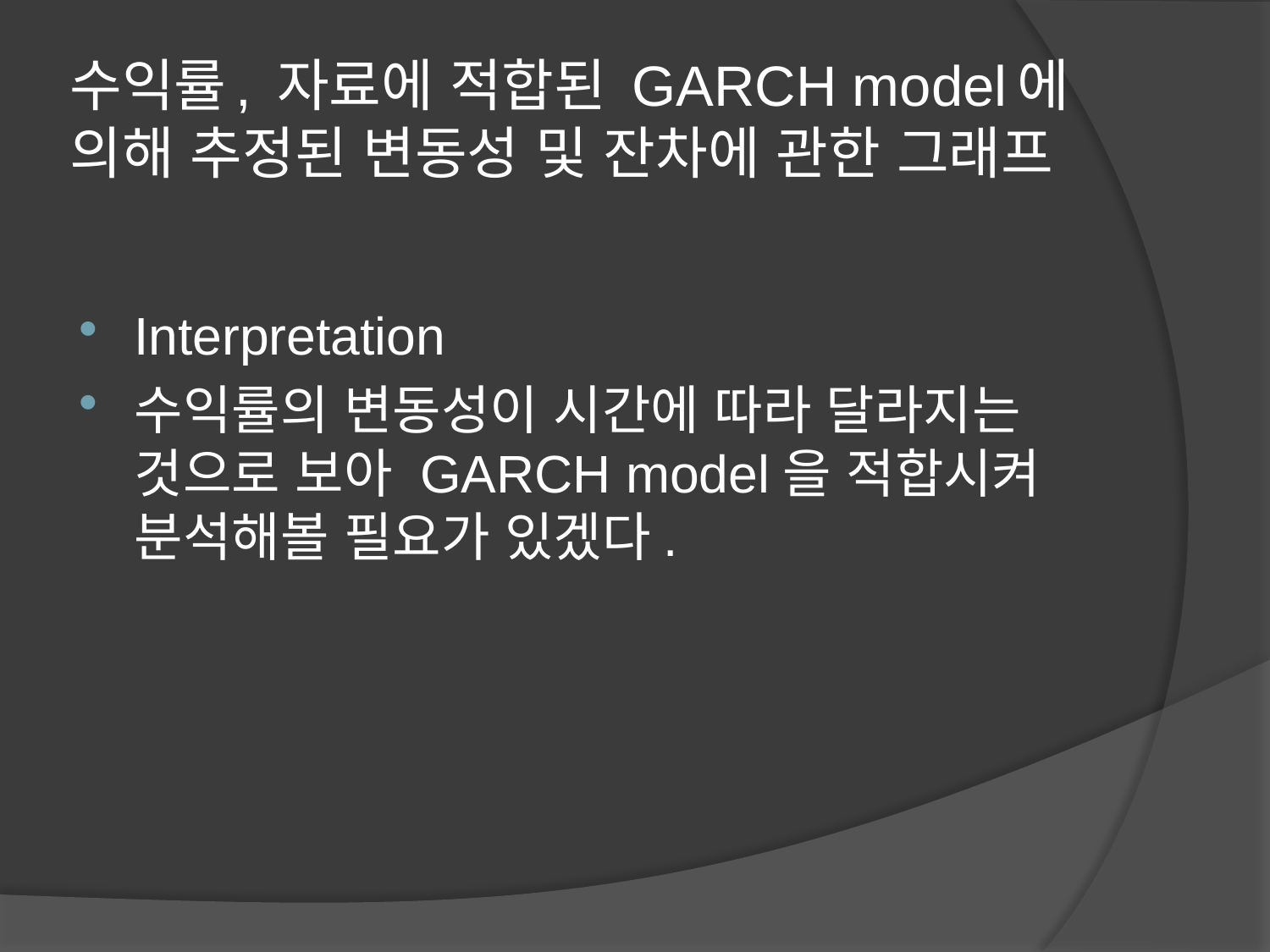

# 수익률, 자료에 적합된 GARCH model에 의해 추정된 변동성 및 잔차에 관한 그래프
Interpretation
수익률의 변동성이 시간에 따라 달라지는 것으로 보아 GARCH model을 적합시켜 분석해볼 필요가 있겠다.